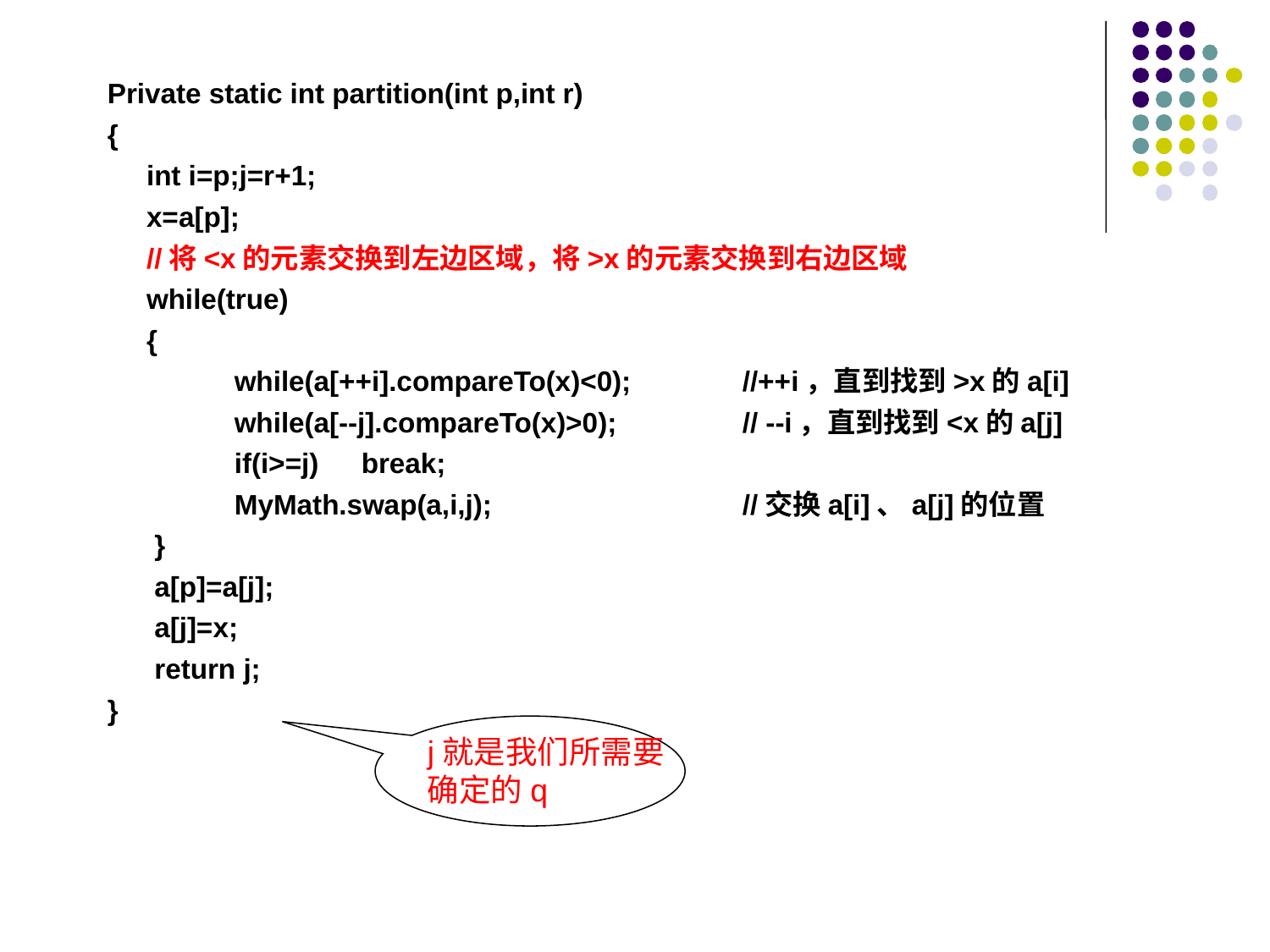

Private static int partition(int p,int r)
{
     int i=p;j=r+1;
     x=a[p];
     //将<x的元素交换到左边区域，将>x的元素交换到右边区域
     while(true)
     {
	while(a[++i].compareTo(x)<0);	//++i，直到找到>x的a[i]
	while(a[--j].compareTo(x)>0);	// --i，直到找到<x的a[j]
	if(i>=j)	break;
	MyMath.swap(a,i,j);		//交换a[i]、a[j]的位置
      }
      a[p]=a[j];
      a[j]=x;
      return j;
}

j就是我们所需要确定的q